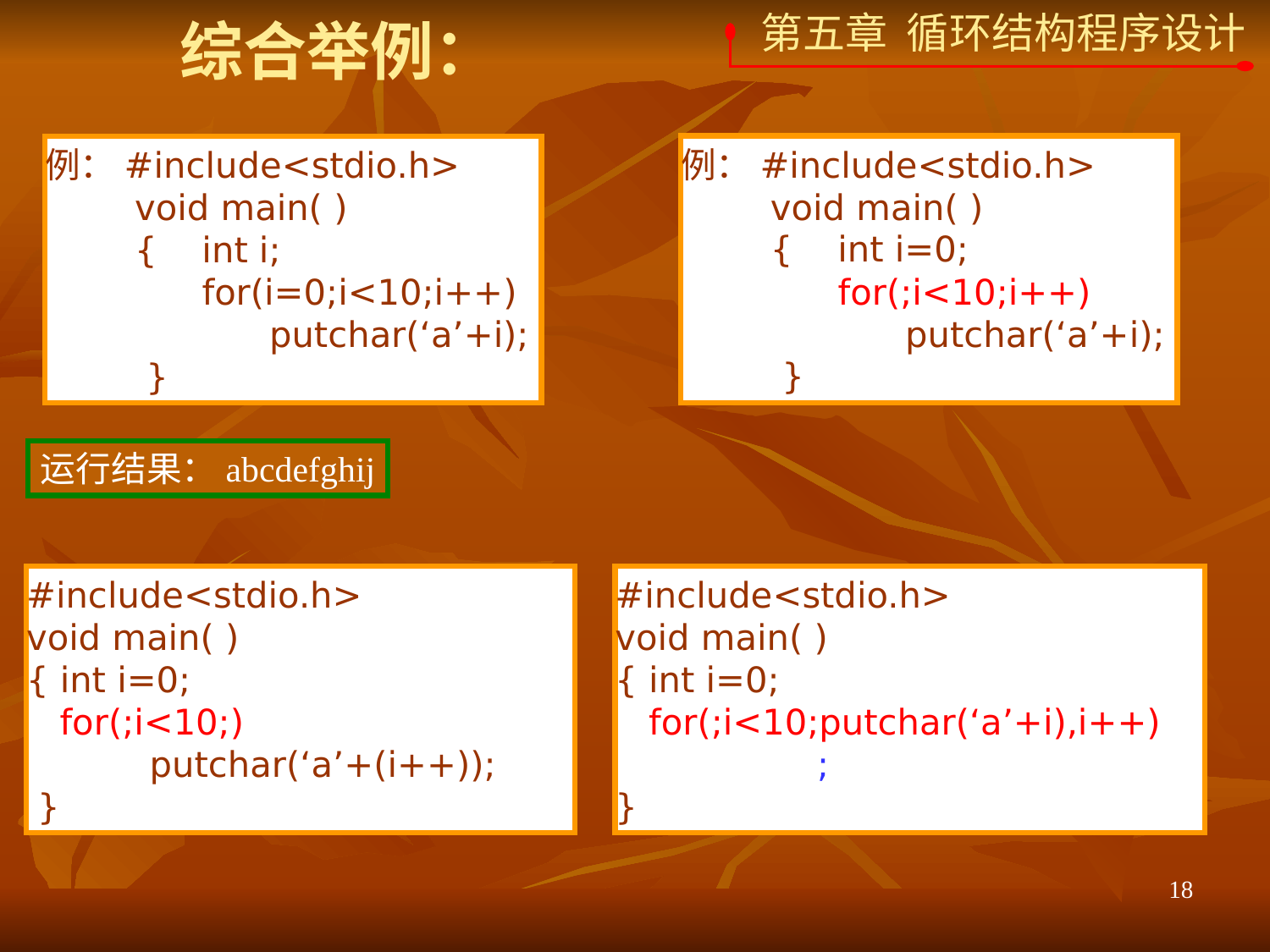

第五章  循环结构程序设计

综合举例：
例：#include<stdio.h>
        void main( )
        {    int i=0;
              for(;i<10;i++)
                    putchar(‘a’+i);
         }
例：#include<stdio.h>
        void main( )
        {    int i;
              for(i=0;i<10;i++)
                    putchar(‘a’+i);
         }
运行结果：abcdefghij
#include<stdio.h>
void main( )
{ int i=0;
   for(;i<10;)
           putchar(‘a’+(i++));
 }
#include<stdio.h>
void main( )
{ int i=0;
   for(;i<10;putchar(‘a’+i),i++)
                  ;
}
18